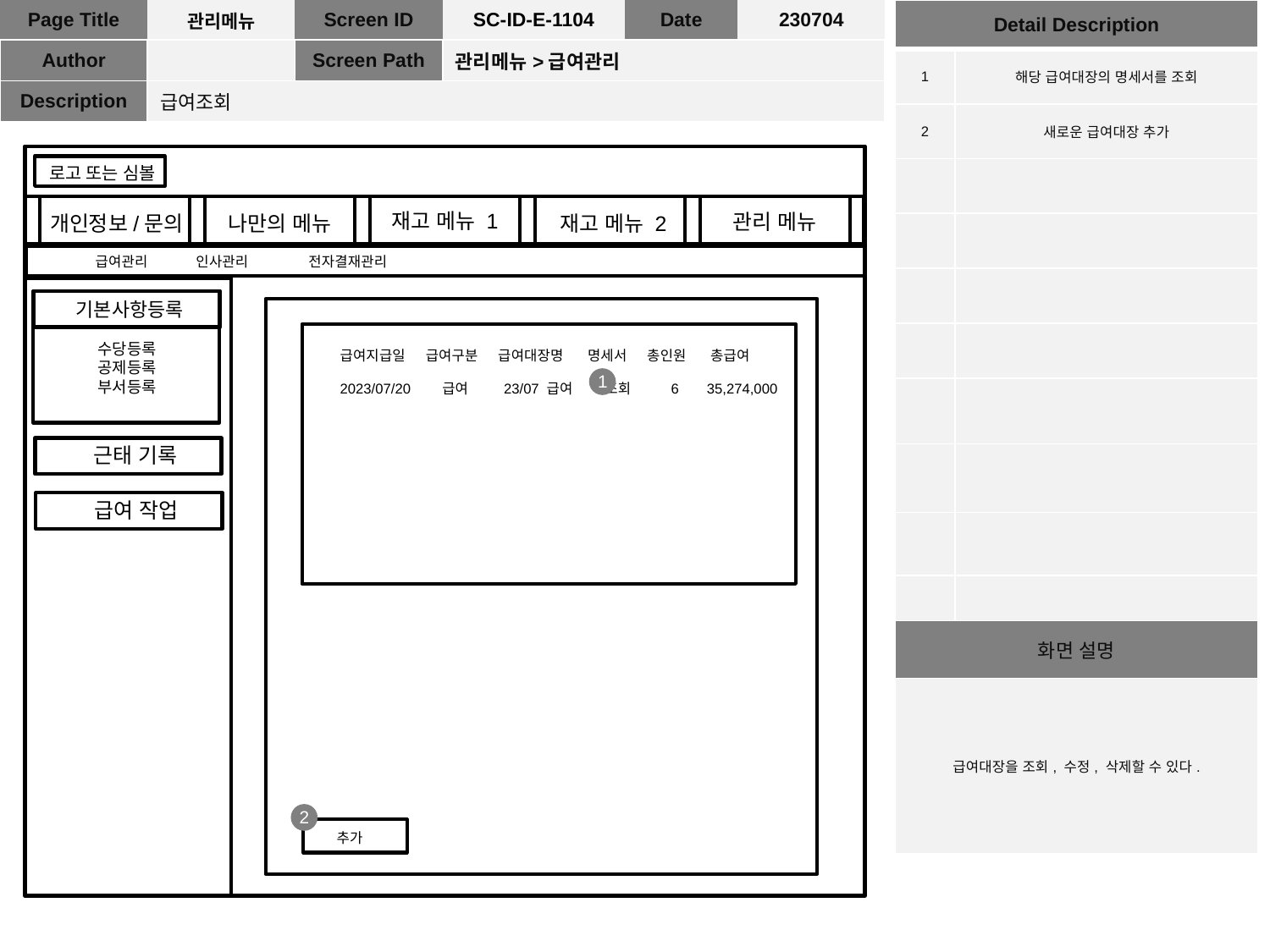

| Page Title | 관리메뉴 | Screen ID | SC-ID-E-1104 | Date | 230704 |
| --- | --- | --- | --- | --- | --- |
| Author |  | Screen Path | 관리메뉴>급여관리 |  |  |
| Description | 급여조회 |  |  |  |  |
| Detail Description |  |
| --- | --- |
| 1 | 해당 급여대장의 명세서를 조회 |
| 2 | 새로운 급여대장 추가 |
|  |  |
|  |  |
|  |  |
|  |  |
|  |  |
|  |  |
|  |  |
|  |  |
| 화면 설명 |  |
| 급여대장을 조회, 수정, 삭제할 수 있다. |  |

로고 또는 심볼

재고 메뉴 1
관리 메뉴
나만의 메뉴
재고 메뉴 2
개인정보/문의

급여관리            인사관리               전자결재관리

기본사항등록

수당등록
공제등록
부서등록
급여지급일     급여구분     급여대장명      명세서     총인원      총급여

2023/07/20       급여        23/07 급여        조회         6       35,274,000
1

근태 기록

급여 작업

2

추가